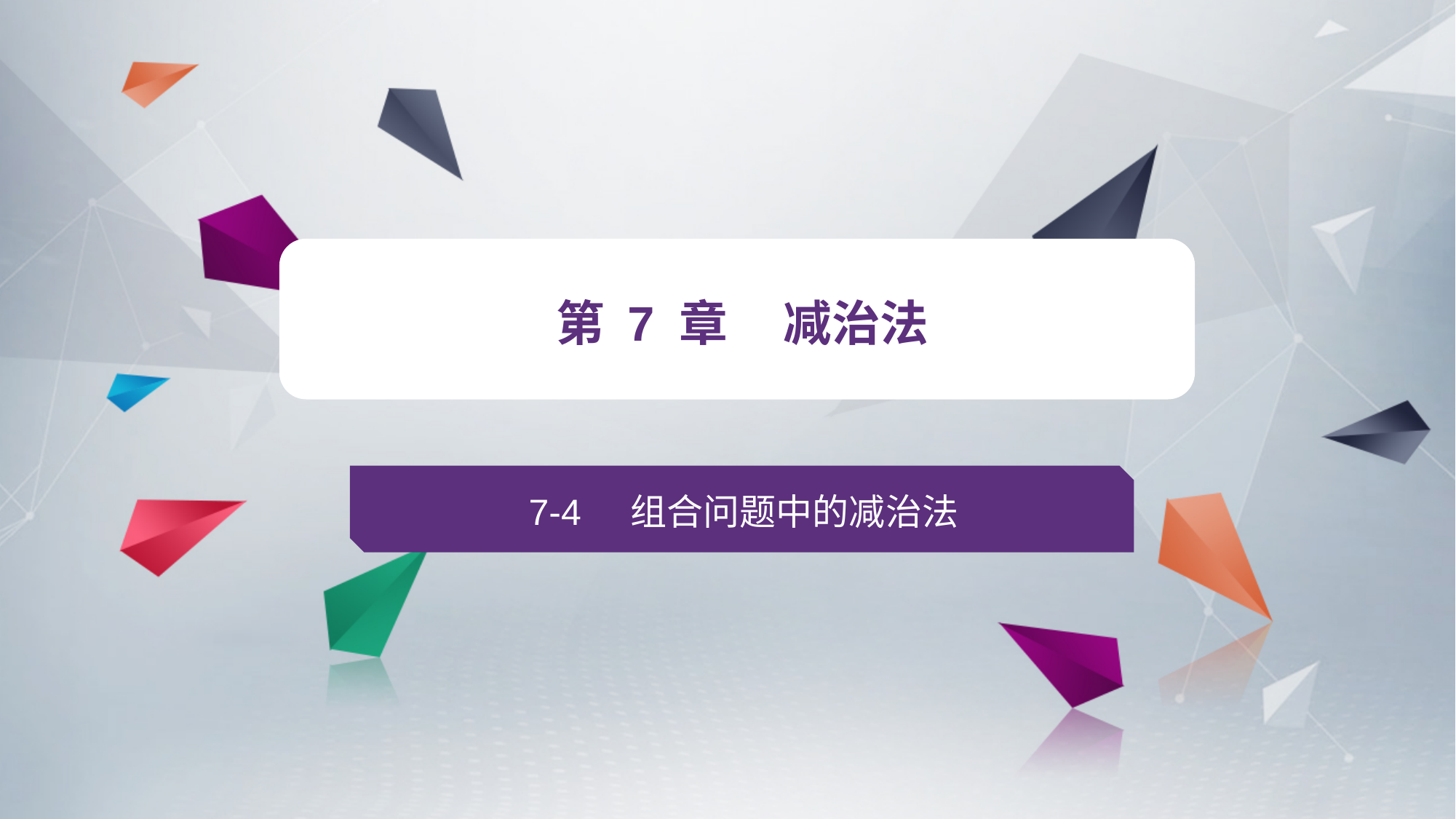

v
第 7 章     减治法

7-4    组合问题中的减治法